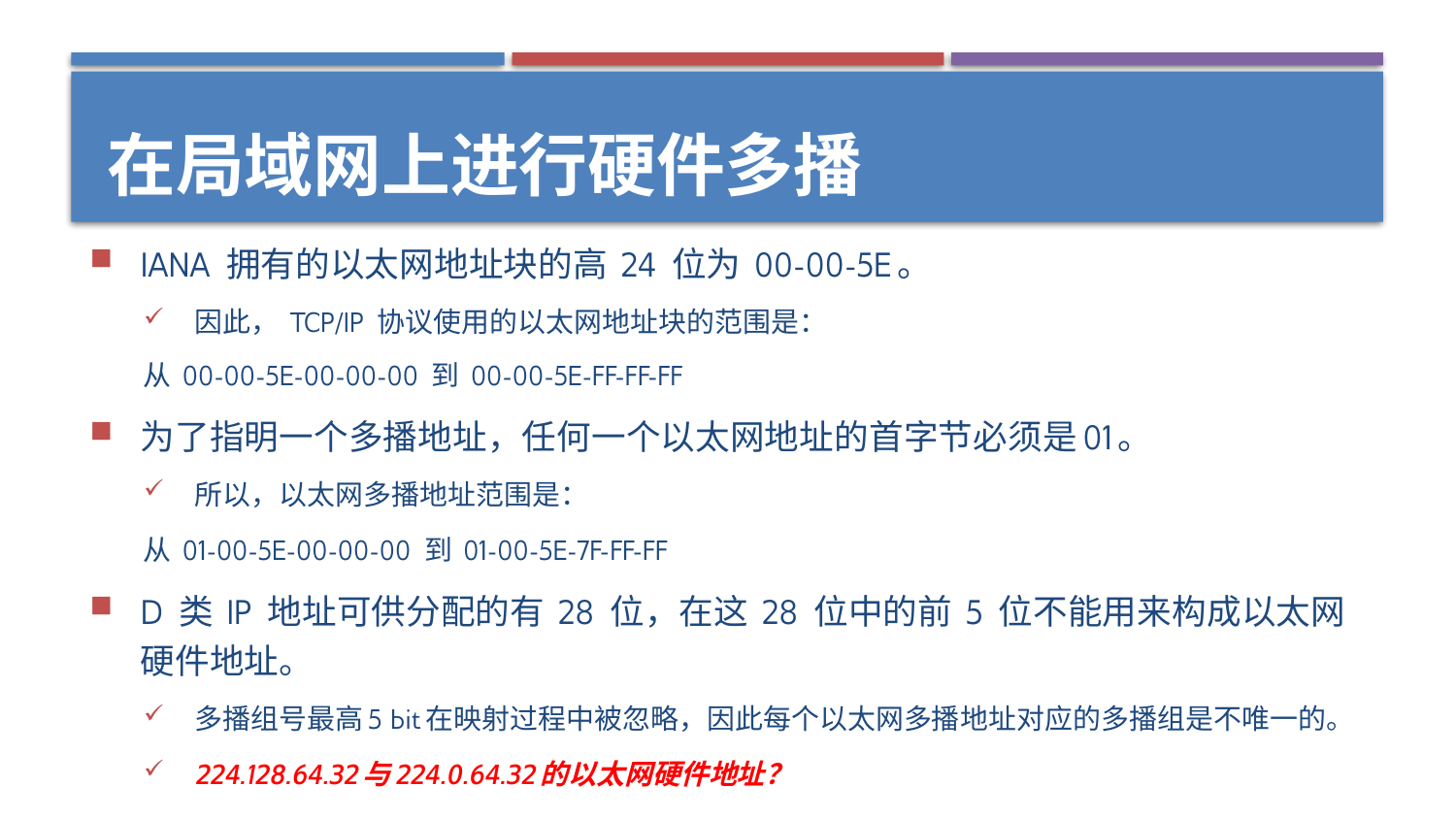

# 在局域网上进行硬件多播
IANA 拥有的以太网地址块的高 24 位为 00-00-5E。
因此， TCP/IP 协议使用的以太网地址块的范围是：
从 00-00-5E-00-00-00 到 00-00-5E-FF-FF-FF
为了指明一个多播地址，任何一个以太网地址的首字节必须是01。
所以，以太网多播地址范围是：
从 01-00-5E-00-00-00 到 01-00-5E-7F-FF-FF
D 类 IP 地址可供分配的有 28 位，在这 28 位中的前 5 位不能用来构成以太网硬件地址。
多播组号最高5 bit在映射过程中被忽略，因此每个以太网多播地址对应的多播组是不唯一的。
224.128.64.32与224.0.64.32的以太网硬件地址？
40